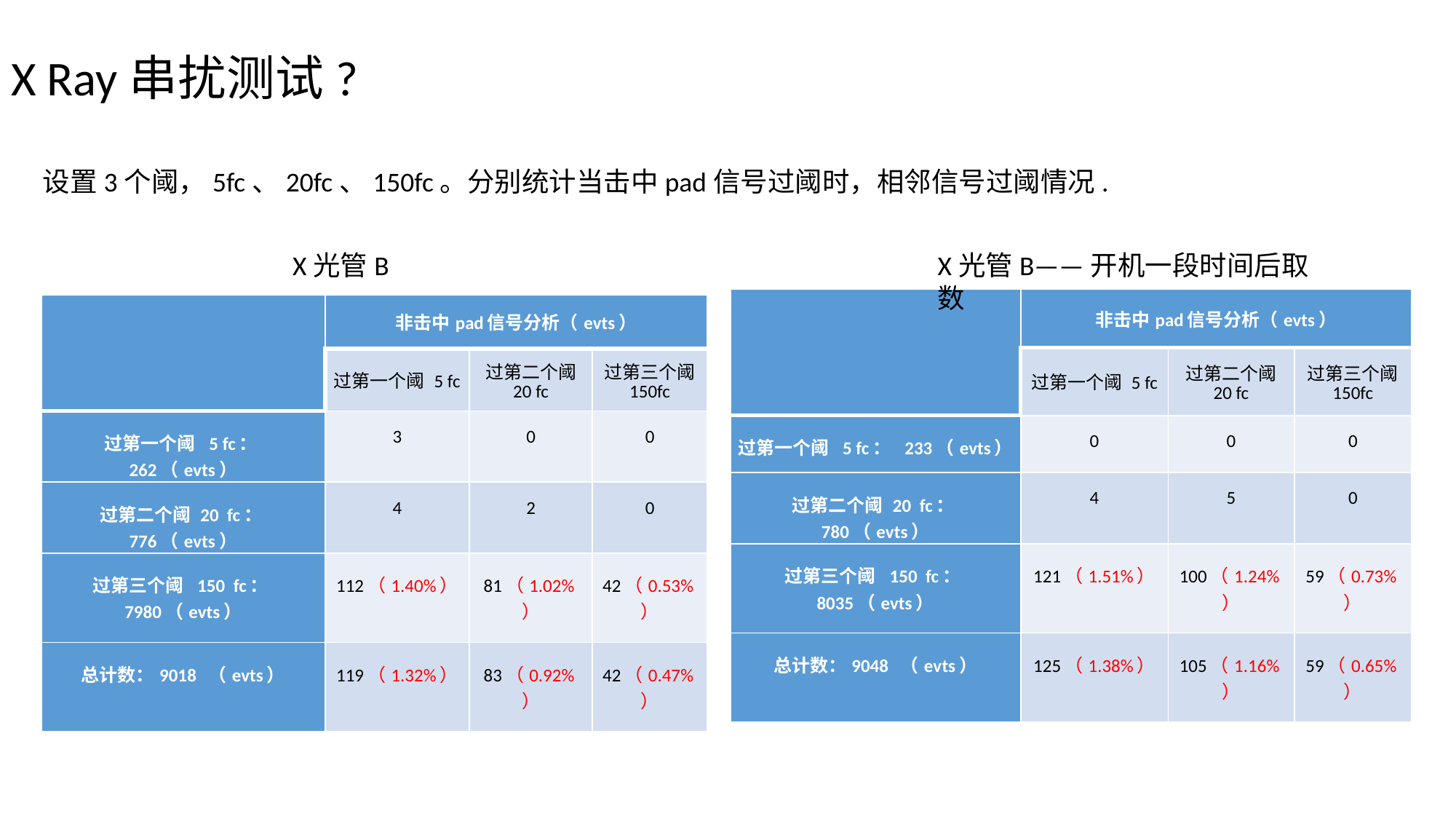

# X Ray串扰测试?
设置3个阈，5fc、20fc、150fc。分别统计当击中pad信号过阈时，相邻信号过阈情况.
X光管B
X光管B——开机一段时间后取数
|  | 非击中pad信号分析（evts） |  |  |
| --- | --- | --- | --- |
|  | 过第一个阈 5 fc | 过第二个阈 20 fc | 过第三个阈 150fc |
| 过第一个阈 5 fc： 233（evts） | 0 | 0 | 0 |
| 过第二个阈 20 fc： 780（evts） | 4 | 5 | 0 |
| 过第三个阈 150 fc：8035（evts） | 121（1.51%） | 100（1.24%） | 59（0.73%） |
| 总计数：9048 （evts） | 125（1.38%） | 105（1.16%） | 59（0.65%） |
|  | 非击中pad信号分析（evts） |  |  |
| --- | --- | --- | --- |
|  | 过第一个阈 5 fc | 过第二个阈 20 fc | 过第三个阈 150fc |
| 过第一个阈 5 fc： 262（evts） | 3 | 0 | 0 |
| 过第二个阈 20 fc： 776（evts） | 4 | 2 | 0 |
| 过第三个阈 150 fc：7980（evts） | 112（1.40%） | 81（1.02%） | 42（0.53%） |
| 总计数：9018 （evts） | 119（1.32%） | 83（0.92%） | 42（0.47%） |